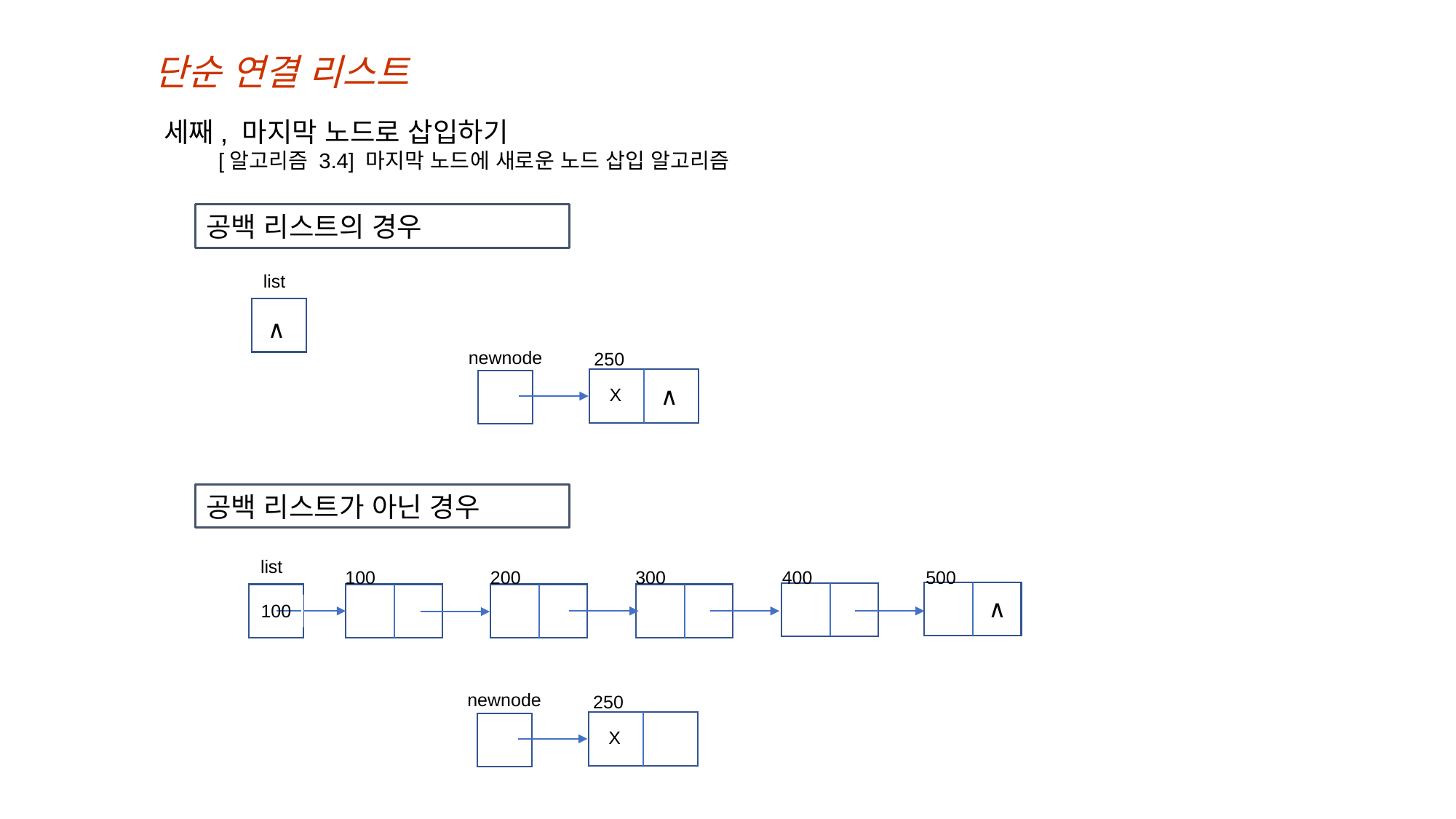

단순 연결 리스트
세째, 마지막 노드로 삽입하기
[알고리즘 3.4] 마지막 노드에 새로운 노드 삽입 알고리즘
공백 리스트의 경우
list

∧
newnode
250

∧
X
공백 리스트가 아닌 경우
list
500
400
300
100
200

∧
100
newnode
250

X